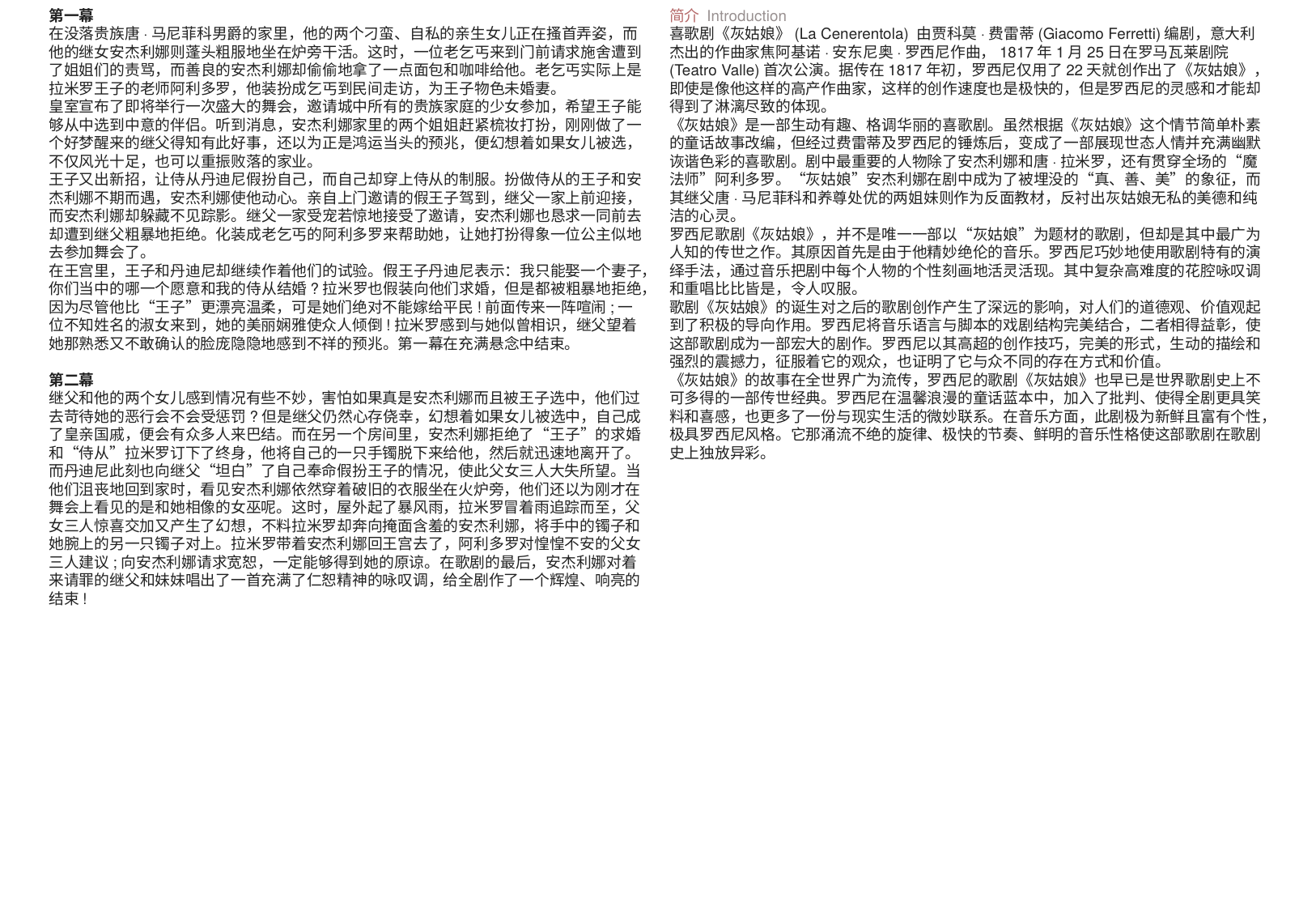

第一幕
在没落贵族唐·马尼菲科男爵的家里，他的两个刁蛮、自私的亲生女儿正在搔首弄姿，而他的继女安杰利娜则蓬头粗服地坐在炉旁干活。这时，一位老乞丐来到门前请求施舍遭到了姐姐们的责骂，而善良的安杰利娜却偷偷地拿了一点面包和咖啡给他。老乞丐实际上是拉米罗王子的老师阿利多罗，他装扮成乞丐到民间走访，为王子物色未婚妻。
皇室宣布了即将举行一次盛大的舞会，邀请城中所有的贵族家庭的少女参加，希望王子能够从中选到中意的伴侣。听到消息，安杰利娜家里的两个姐姐赶紧梳妆打扮，刚刚做了一个好梦醒来的继父得知有此好事，还以为正是鸿运当头的预兆，便幻想着如果女儿被选，不仅风光十足，也可以重振败落的家业。
王子又出新招，让侍从丹迪尼假扮自己，而自己却穿上侍从的制服。扮做侍从的王子和安杰利娜不期而遇，安杰利娜使他动心。亲自上门邀请的假王子驾到，继父一家上前迎接，而安杰利娜却躲藏不见踪影。继父一家受宠若惊地接受了邀请，安杰利娜也恳求一同前去却遭到继父粗暴地拒绝。化装成老乞丐的阿利多罗来帮助她，让她打扮得象一位公主似地去参加舞会了。
在王宫里，王子和丹迪尼却继续作着他们的试验。假王子丹迪尼表示：我只能娶一个妻子，你们当中的哪一个愿意和我的侍从结婚?拉米罗也假装向他们求婚，但是都被粗暴地拒绝，因为尽管他比“王子”更漂亮温柔，可是她们绝对不能嫁给平民!前面传来一阵喧闹;一位不知姓名的淑女来到，她的美丽娴雅使众人倾倒!拉米罗感到与她似曾相识，继父望着她那熟悉又不敢确认的脸庞隐隐地感到不祥的预兆。第一幕在充满悬念中结束。

第二幕
继父和他的两个女儿感到情况有些不妙，害怕如果真是安杰利娜而且被王子选中，他们过去苛待她的恶行会不会受惩罚?但是继父仍然心存侥幸，幻想着如果女儿被选中，自己成了皇亲国戚，便会有众多人来巴结。而在另一个房间里，安杰利娜拒绝了“王子”的求婚和“侍从”拉米罗订下了终身，他将自己的一只手镯脱下来给他，然后就迅速地离开了。而丹迪尼此刻也向继父“坦白”了自己奉命假扮王子的情况，使此父女三人大失所望。当他们沮丧地回到家时，看见安杰利娜依然穿着破旧的衣服坐在火炉旁，他们还以为刚才在舞会上看见的是和她相像的女巫呢。这时，屋外起了暴风雨，拉米罗冒着雨追踪而至，父女三人惊喜交加又产生了幻想，不料拉米罗却奔向掩面含羞的安杰利娜，将手中的镯子和她腕上的另一只镯子对上。拉米罗带着安杰利娜回王宫去了，阿利多罗对惶惶不安的父女三人建议;向安杰利娜请求宽恕，一定能够得到她的原谅。在歌剧的最后，安杰利娜对着来请罪的继父和妹妹唱出了一首充满了仁恕精神的咏叹调，给全剧作了一个辉煌、响亮的结束!

简介 Introduction
喜歌剧《灰姑娘》(La Cenerentola) 由贾科莫·费雷蒂(Giacomo Ferretti)编剧，意大利杰出的作曲家焦阿基诺·安东尼奥·罗西尼作曲，1817年1月25日在罗马瓦莱剧院(Teatro Valle)首次公演。据传在1817年初，罗西尼仅用了22天就创作出了《灰姑娘》，即使是像他这样的高产作曲家，这样的创作速度也是极快的，但是罗西尼的灵感和才能却得到了淋漓尽致的体现。
《灰姑娘》是一部生动有趣、格调华丽的喜歌剧。虽然根据《灰姑娘》这个情节简单朴素的童话故事改编，但经过费雷蒂及罗西尼的锤炼后，变成了一部展现世态人情并充满幽默诙谐色彩的喜歌剧。剧中最重要的人物除了安杰利娜和唐·拉米罗，还有贯穿全场的“魔法师”阿利多罗。“灰姑娘”安杰利娜在剧中成为了被埋没的“真、善、美”的象征，而其继父唐·马尼菲科和养尊处优的两姐妹则作为反面教材，反衬出灰姑娘无私的美德和纯洁的心灵。
罗西尼歌剧《灰姑娘》，并不是唯一一部以“灰姑娘”为题材的歌剧，但却是其中最广为人知的传世之作。其原因首先是由于他精妙绝伦的音乐。罗西尼巧妙地使用歌剧特有的演绎手法，通过音乐把剧中每个人物的个性刻画地活灵活现。其中复杂高难度的花腔咏叹调和重唱比比皆是，令人叹服。
歌剧《灰姑娘》的诞生对之后的歌剧创作产生了深远的影响，对人们的道德观、价值观起到了积极的导向作用。罗西尼将音乐语言与脚本的戏剧结构完美结合，二者相得益彰，使这部歌剧成为一部宏大的剧作。罗西尼以其高超的创作技巧，完美的形式，生动的描绘和强烈的震撼力，征服着它的观众，也证明了它与众不同的存在方式和价值。
《灰姑娘》的故事在全世界广为流传，罗西尼的歌剧《灰姑娘》也早已是世界歌剧史上不可多得的一部传世经典。罗西尼在温馨浪漫的童话蓝本中，加入了批判、使得全剧更具笑料和喜感，也更多了一份与现实生活的微妙联系。在音乐方面，此剧极为新鲜且富有个性，极具罗西尼风格。它那涌流不绝的旋律、极快的节奏、鲜明的音乐性格使这部歌剧在歌剧史上独放异彩。